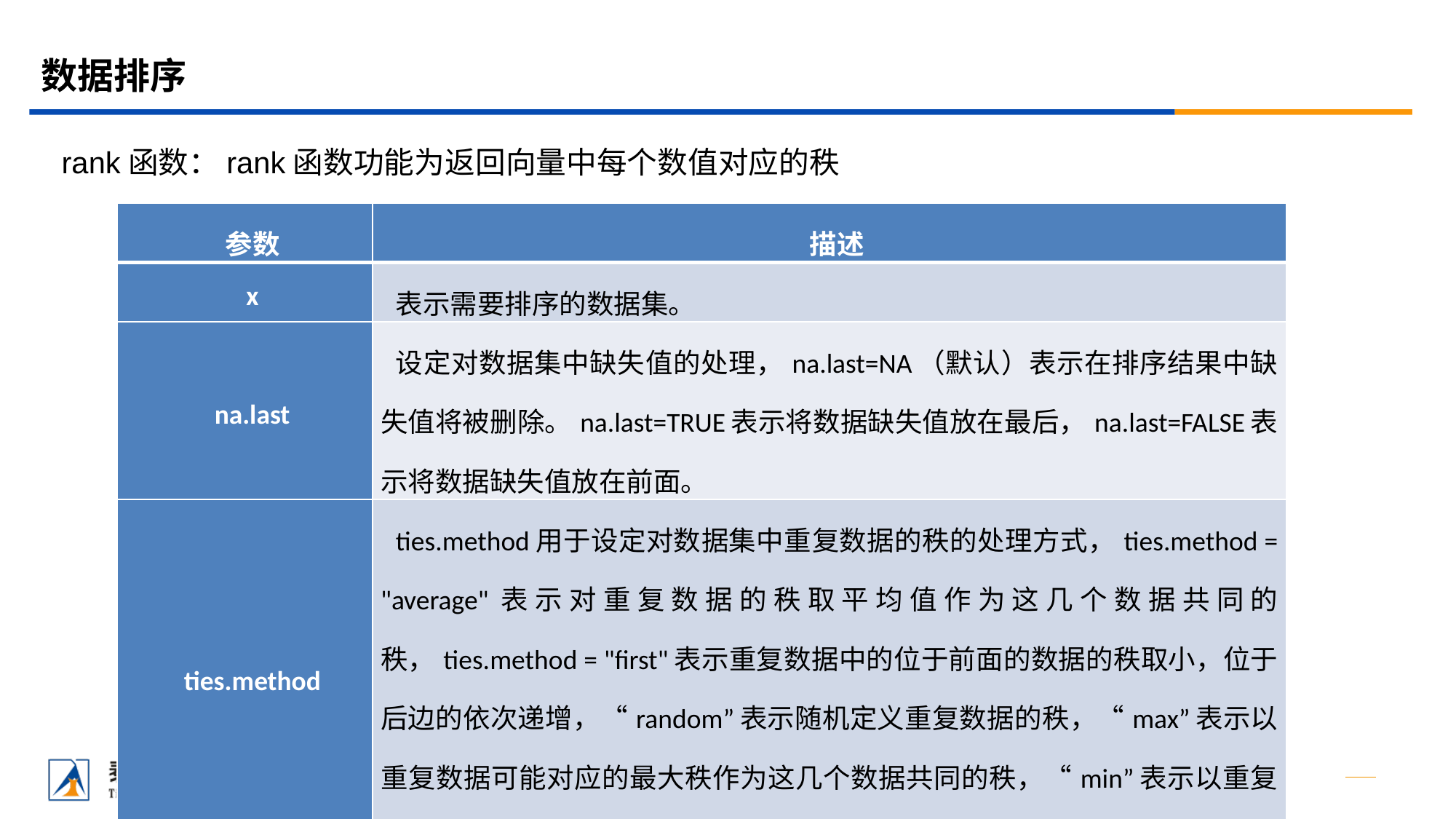

# 数据排序
rank函数：rank函数功能为返回向量中每个数值对应的秩
| 参数 | 描述 |
| --- | --- |
| x | 表示需要排序的数据集。 |
| na.last | 设定对数据集中缺失值的处理，na.last=NA（默认）表示在排序结果中缺失值将被删除。na.last=TRUE表示将数据缺失值放在最后，na.last=FALSE表示将数据缺失值放在前面。 |
| ties.method | ties.method用于设定对数据集中重复数据的秩的处理方式，ties.method = "average"表示对重复数据的秩取平均值作为这几个数据共同的秩，ties.method = "first"表示重复数据中的位于前面的数据的秩取小，位于后边的依次递增，“random”表示随机定义重复数据的秩，“max”表示以重复数据可能对应的最大秩作为这几个数据共同的秩，“min”表示以重复数据可能对应的最小秩作为这几个数据共同的秩。 |